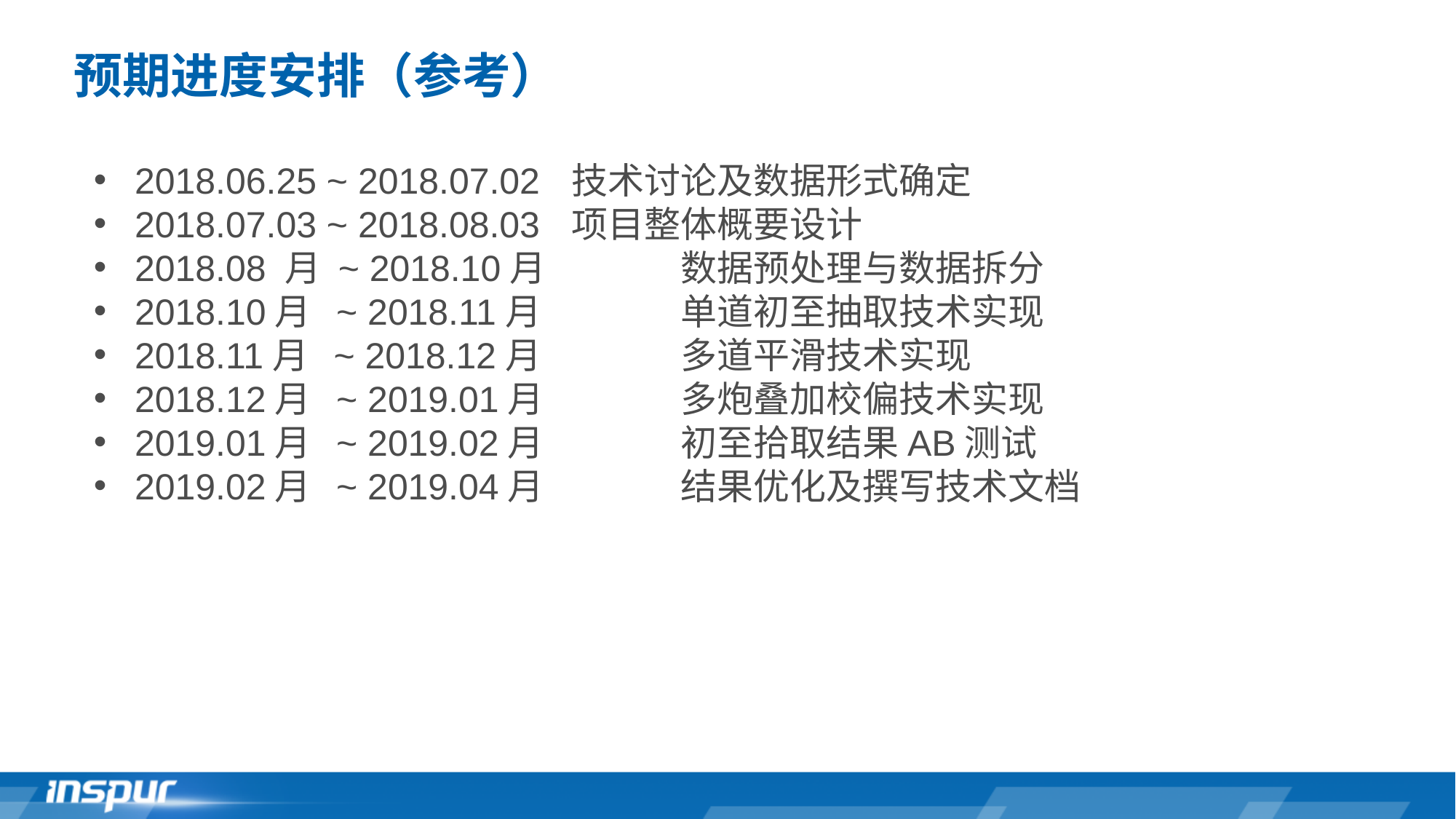

# 预期进度安排（参考）
2018.06.25 ~ 2018.07.02	技术讨论及数据形式确定
2018.07.03 ~ 2018.08.03	项目整体概要设计
2018.08 月 ~ 2018.10月		数据预处理与数据拆分
2018.10月  ~ 2018.11月		单道初至抽取技术实现
2018.11月  ~ 2018.12月		多道平滑技术实现
2018.12月  ~ 2019.01月		多炮叠加校偏技术实现
2019.01月  ~ 2019.02月		初至拾取结果AB测试
2019.02月  ~ 2019.04月		结果优化及撰写技术文档